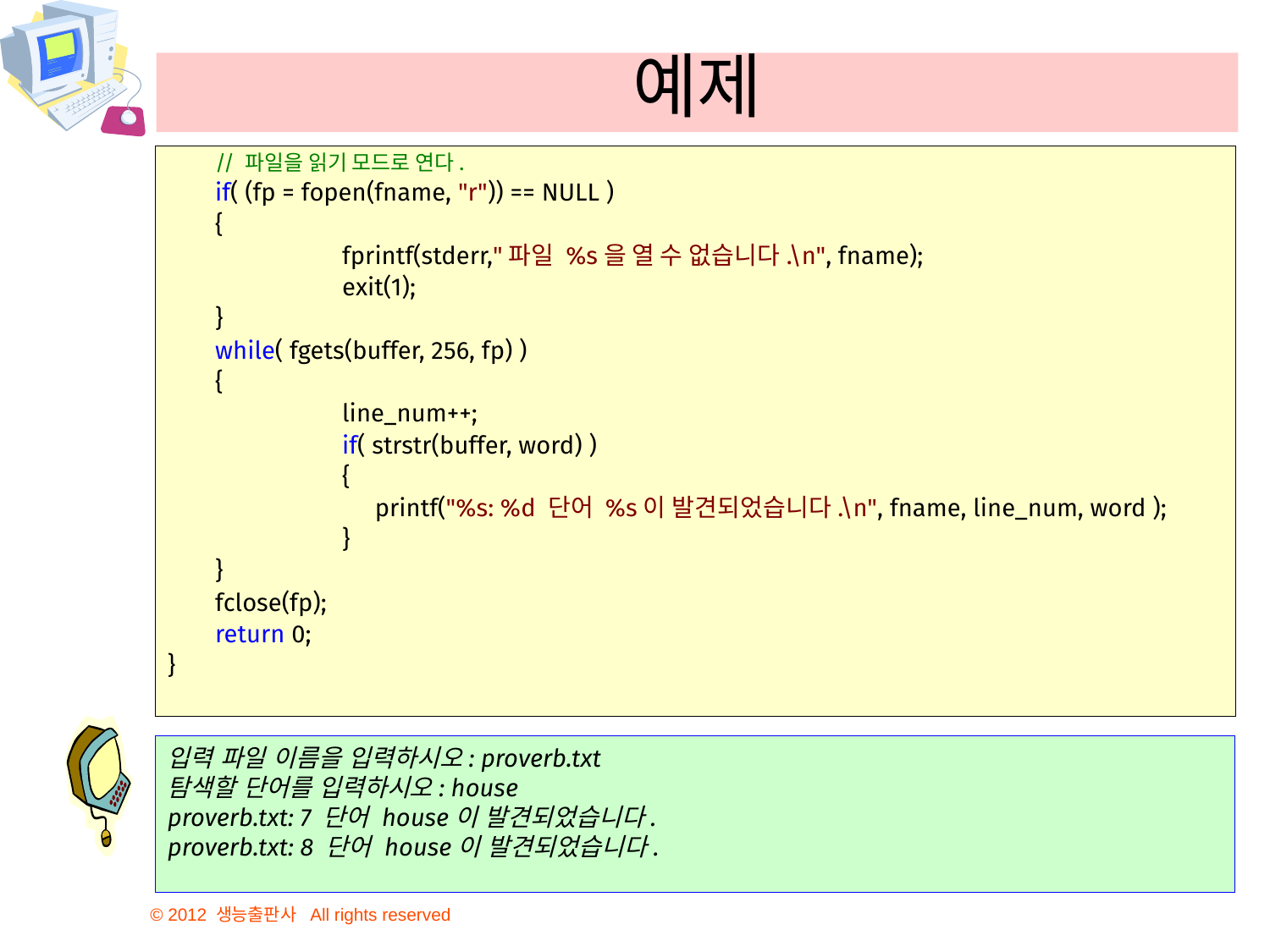

# 예제
	// 파일을 읽기 모드로 연다.
	if( (fp = fopen(fname, "r")) == NULL )
	{
		fprintf(stderr,"파일 %s을 열 수 없습니다.\n", fname);
		exit(1);
	}
	while( fgets(buffer, 256, fp) )
	{
		line_num++;
		if( strstr(buffer, word) )
		{
   		     printf("%s: %d 단어 %s이 발견되었습니다.\n", fname, line_num, word );
		}
	}
	fclose(fp);
	return 0;
}

입력 파일 이름을 입력하시오: proverb.txt
탐색할 단어를 입력하시오: house
proverb.txt: 7 단어 house이 발견되었습니다.
proverb.txt: 8 단어 house이 발견되었습니다.